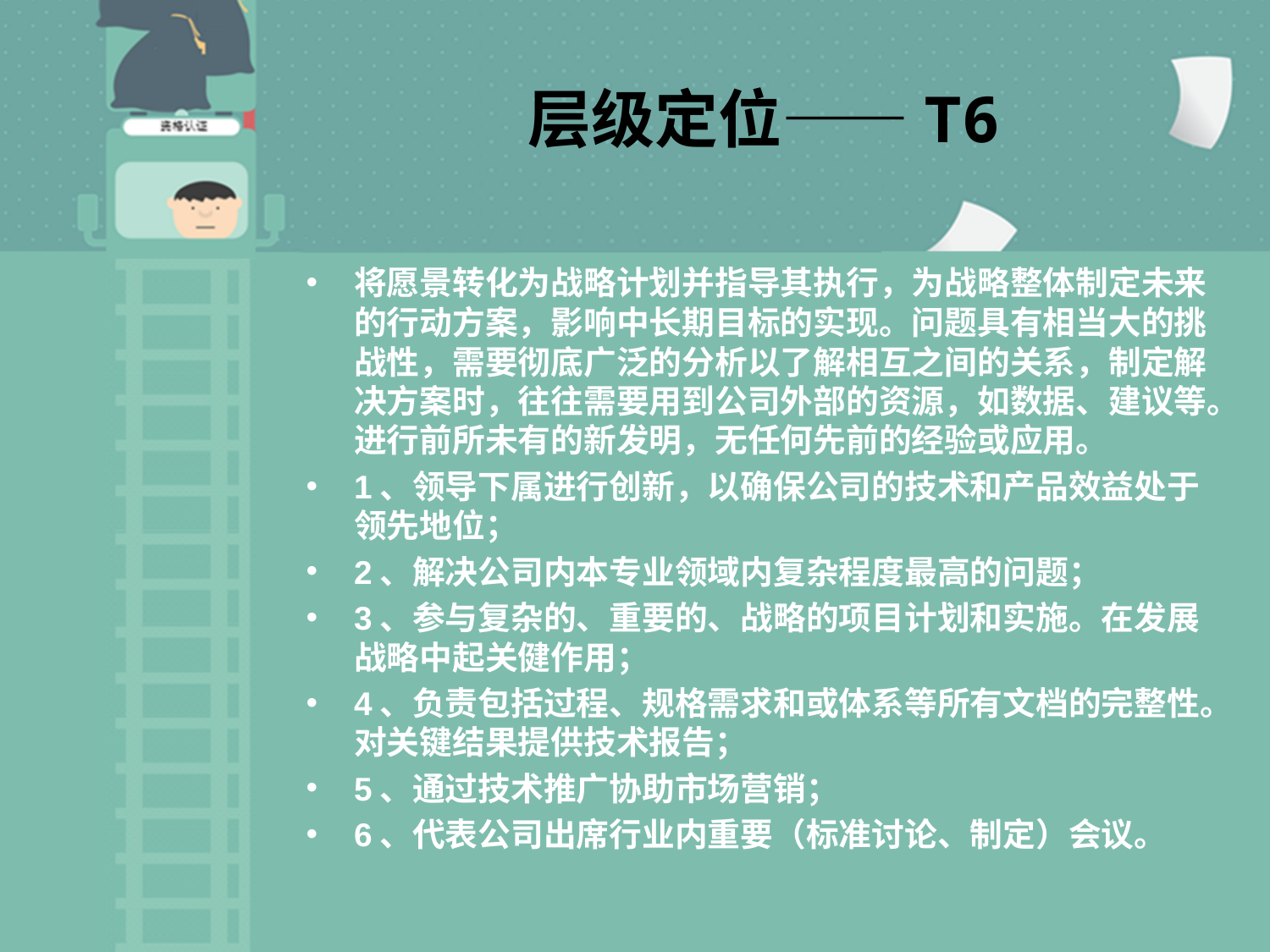

# 层级定位——T6
将愿景转化为战略计划并指导其执行，为战略整体制定未来的行动方案，影响中长期目标的实现。问题具有相当大的挑战性，需要彻底广泛的分析以了解相互之间的关系，制定解决方案时，往往需要用到公司外部的资源，如数据、建议等。进行前所未有的新发明，无任何先前的经验或应用。
1、领导下属进行创新，以确保公司的技术和产品效益处于领先地位；
2、解决公司内本专业领域内复杂程度最高的问题；
3、参与复杂的、重要的、战略的项目计划和实施。在发展战略中起关健作用；
4、负责包括过程、规格需求和或体系等所有文档的完整性。对关键结果提供技术报告；
5、通过技术推广协助市场营销；
6、代表公司出席行业内重要（标准讨论、制定）会议。